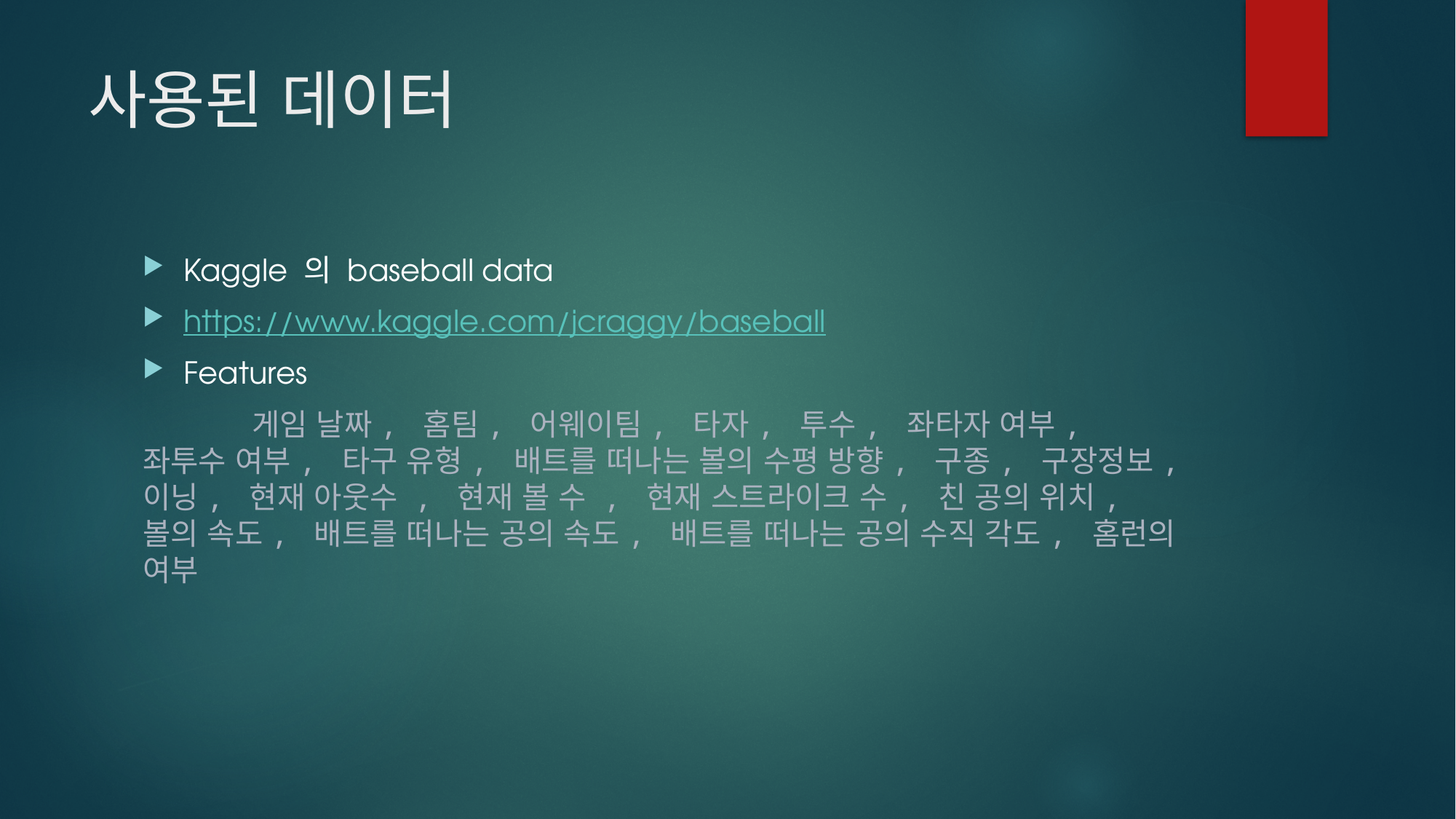

# 사용된 데이터
Kaggle 의 baseball data
https://www.kaggle.com/jcraggy/baseball
Features
	게임 날짜, 홈팀, 어웨이팀, 타자, 투수, 좌타자 여부, 좌투수 여부, 타구 유형, 배트를 떠나는 볼의 수평 방향, 구종, 구장정보, 이닝, 현재 아웃수 , 현재 볼 수 , 현재 스트라이크 수, 친 공의 위치, 볼의 속도, 배트를 떠나는 공의 속도, 배트를 떠나는 공의 수직 각도, 홈런의 여부